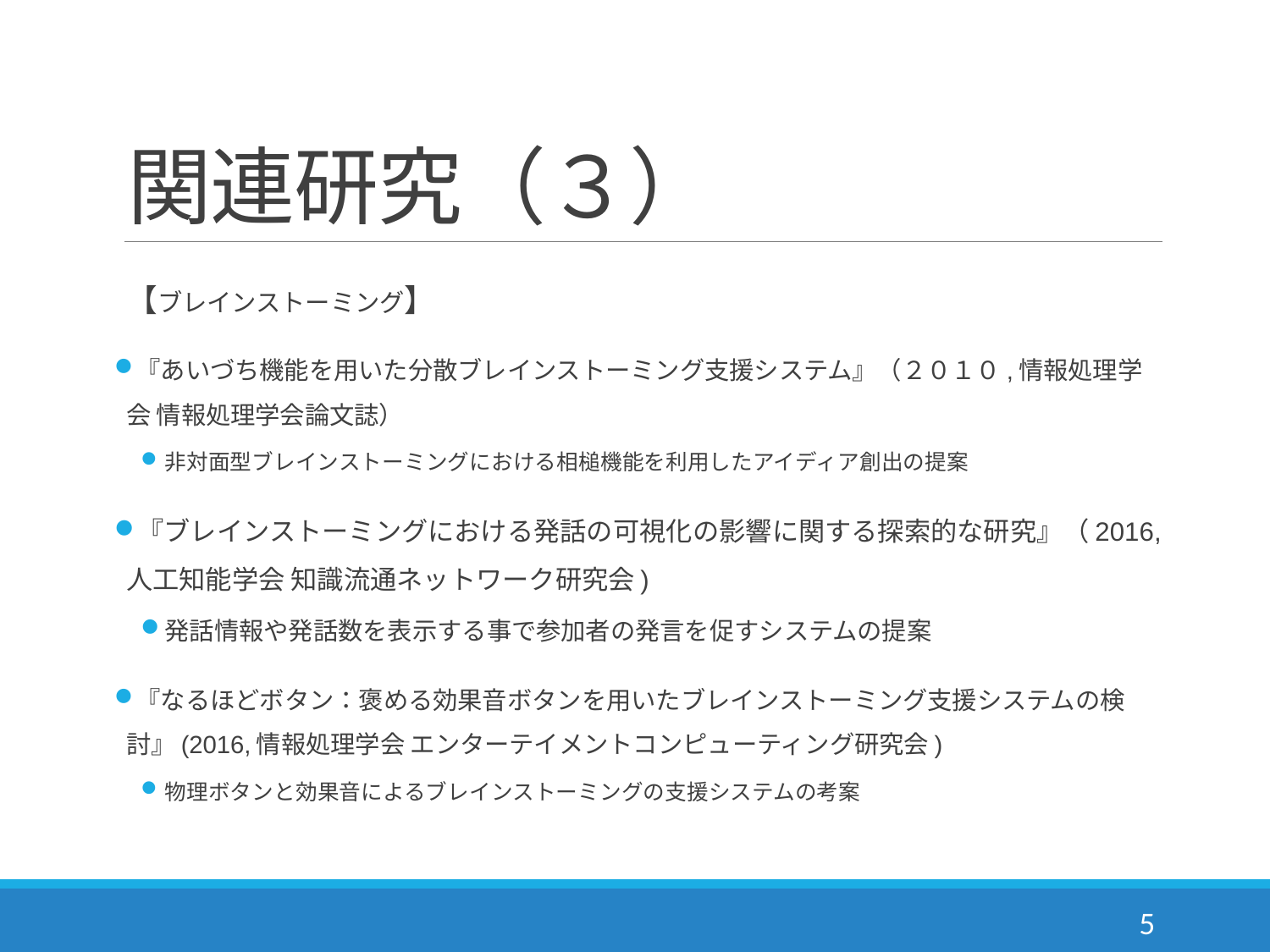

# 関連研究（３）
【ブレインストーミング】
『あいづち機能を用いた分散ブレインストーミング支援システム』（２０１０,情報処理学会 情報処理学会論文誌）
非対面型ブレインストーミングにおける相槌機能を利用したアイディア創出の提案
『ブレインストーミングにおける発話の可視化の影響に関する探索的な研究』（2016,人工知能学会 知識流通ネットワーク研究会)
発話情報や発話数を表示する事で参加者の発言を促すシステムの提案
『なるほどボタン：褒める効果音ボタンを用いたブレインストーミング支援システムの検討』(2016,情報処理学会 エンターテイメントコンピューティング研究会)
物理ボタンと効果音によるブレインストーミングの支援システムの考案
5